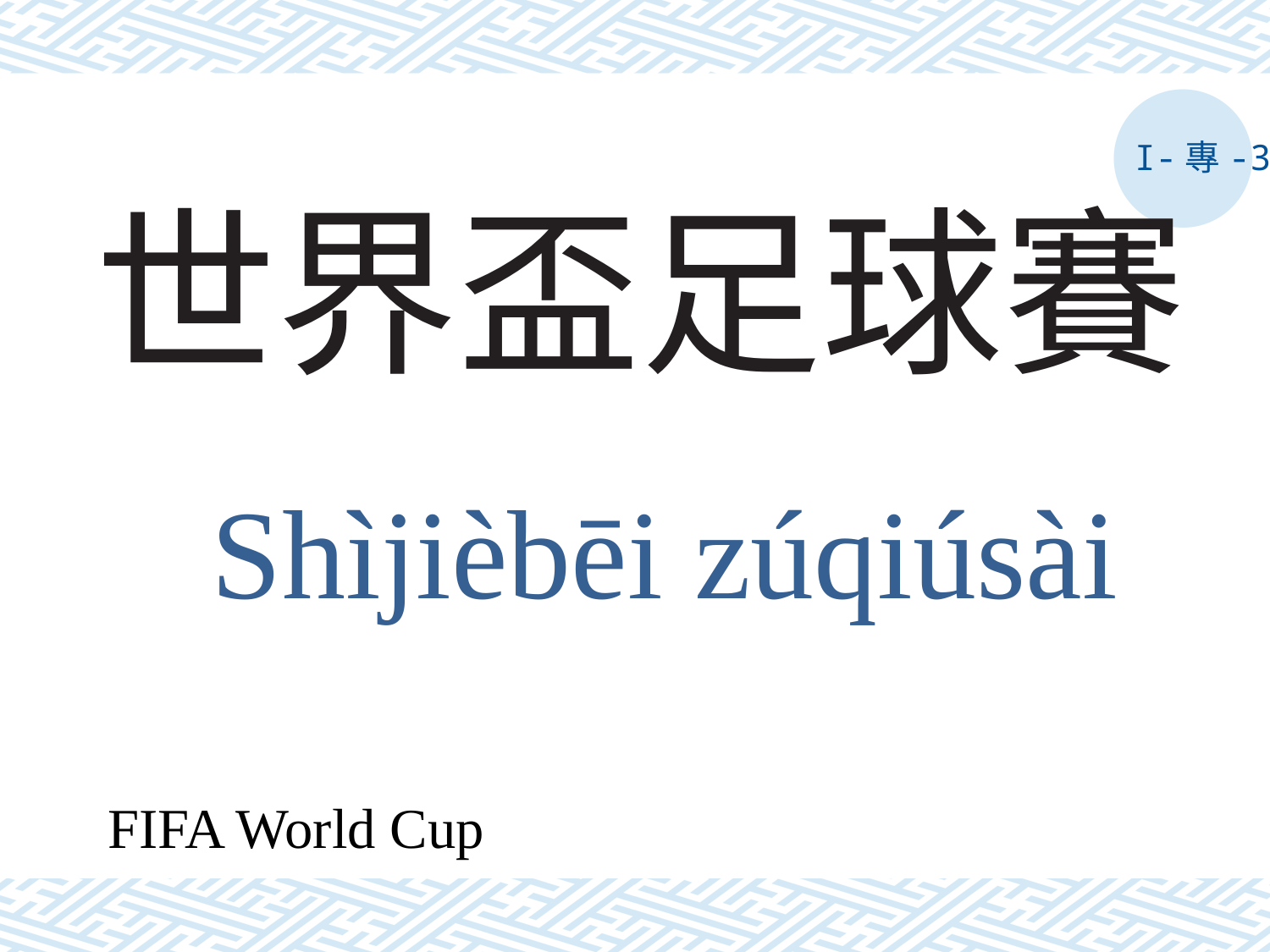

I-專-3

# 世界盃足球賽
Shìjièbēi zúqiúsài
FIFA World Cup